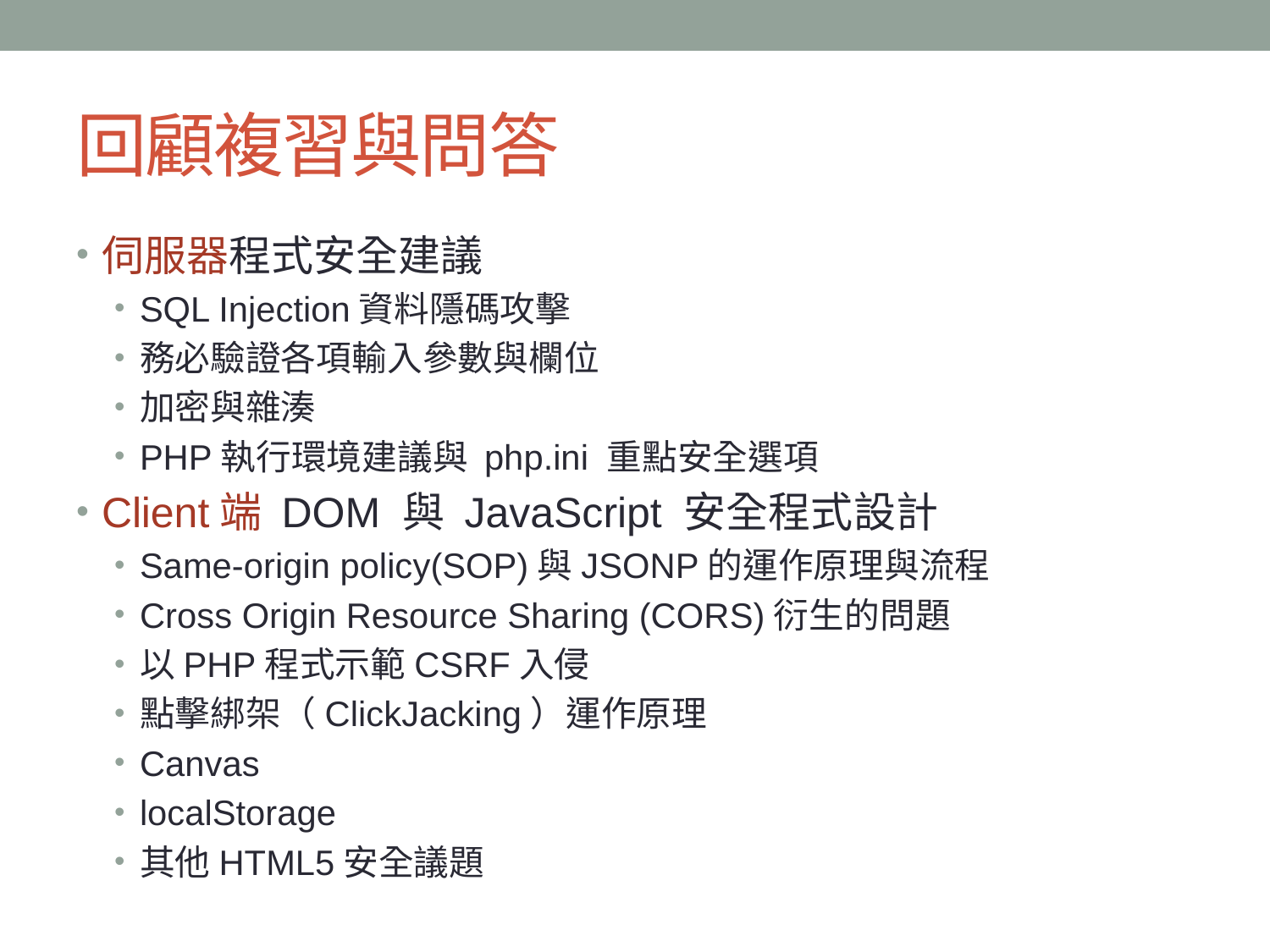

# 回顧複習與問答
伺服器程式安全建議
SQL Injection資料隱碼攻擊
務必驗證各項輸入參數與欄位
加密與雜湊
PHP執行環境建議與 php.ini 重點安全選項
Client端 DOM 與 JavaScript 安全程式設計
Same-origin policy(SOP)與JSONP的運作原理與流程
Cross Origin Resource Sharing (CORS)衍生的問題
以PHP程式示範CSRF入侵
點擊綁架（ClickJacking）運作原理
Canvas
localStorage
其他HTML5安全議題